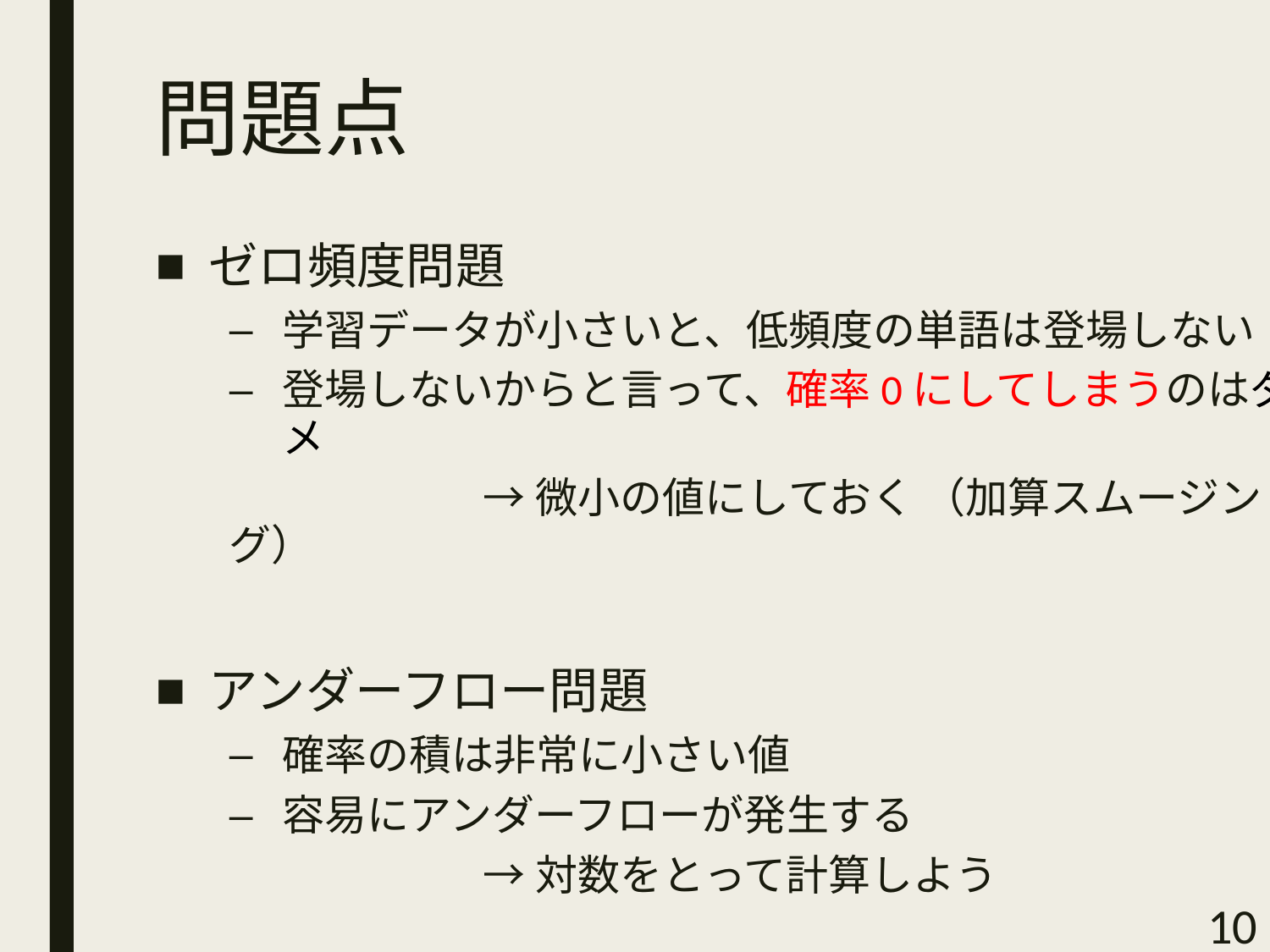

# 問題点
ゼロ頻度問題
学習データが小さいと、低頻度の単語は登場しない
登場しないからと言って、確率0にしてしまうのはダメ
		→微小の値にしておく （加算スムージング）

アンダーフロー問題
確率の積は非常に小さい値
容易にアンダーフローが発生する
		→対数をとって計算しよう
10